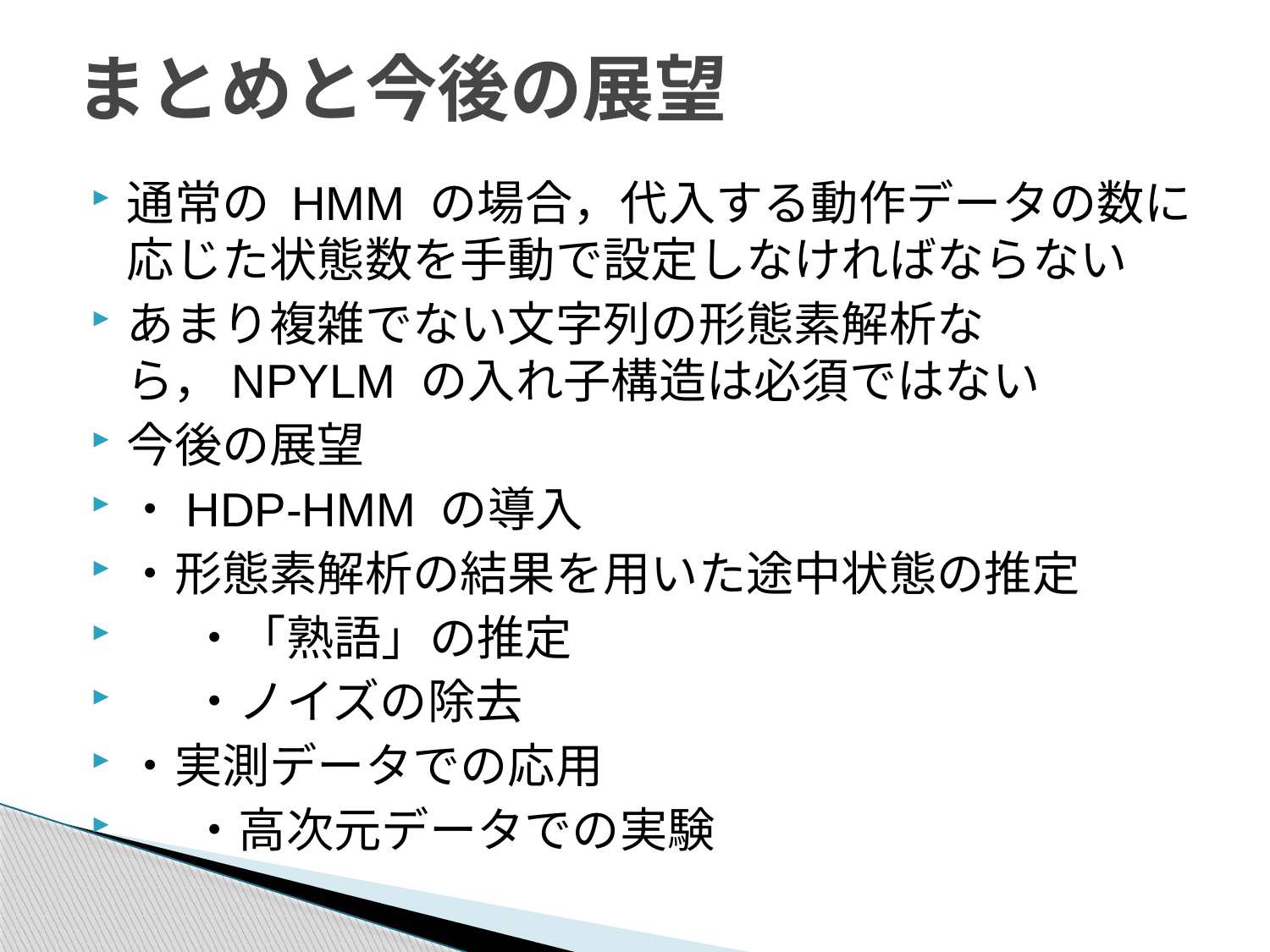

# まとめと今後の展望
通常の HMM の場合，代入する動作データの数に応じた状態数を手動で設定しなければならない
あまり複雑でない文字列の形態素解析なら，NPYLM の入れ子構造は必須ではない
今後の展望
・HDP-HMM の導入
・形態素解析の結果を用いた途中状態の推定
     ・「熟語」の推定
     ・ノイズの除去
・実測データでの応用
     ・高次元データでの実験